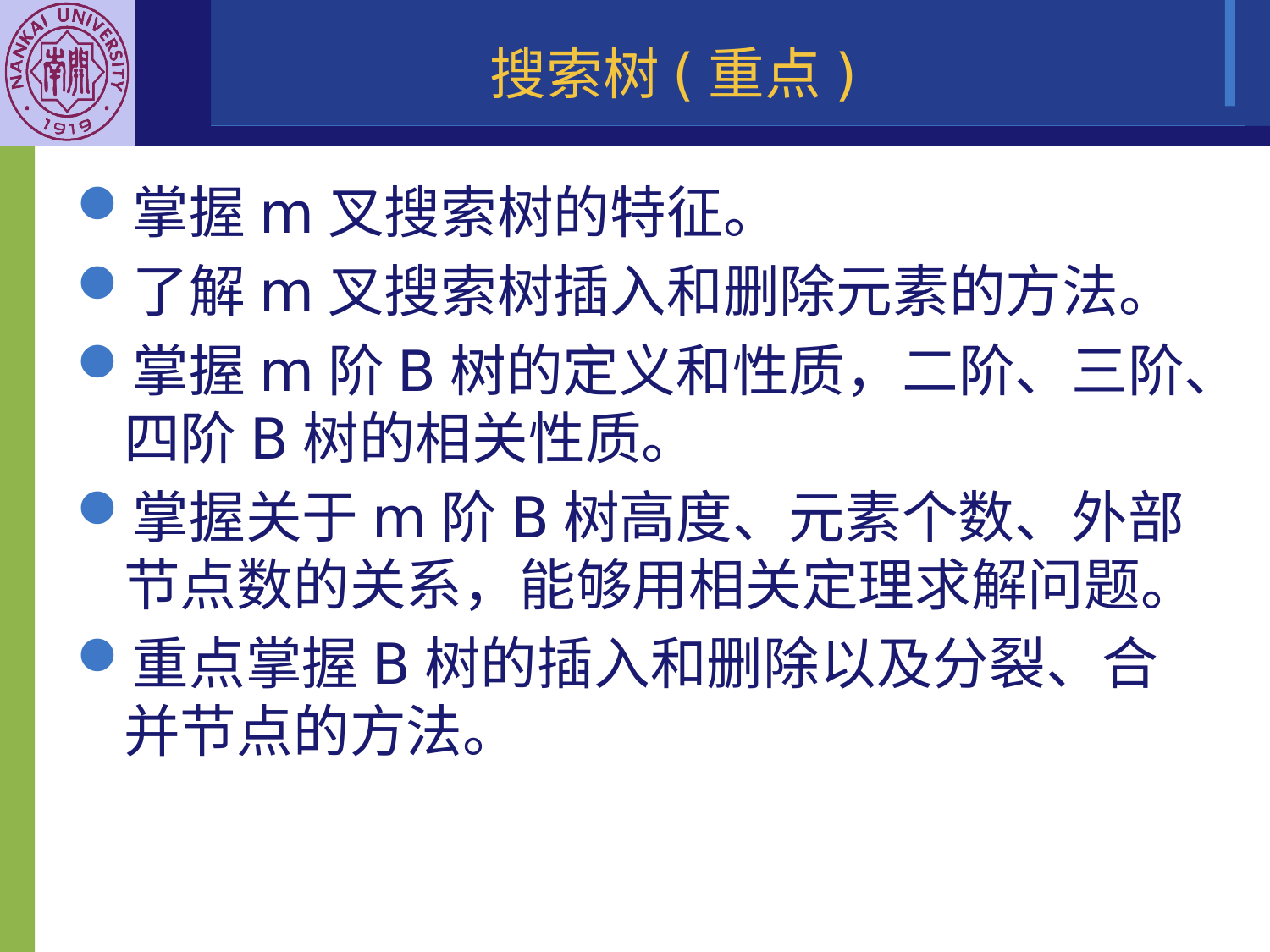

# 搜索树(重点)
掌握m叉搜索树的特征。
了解m叉搜索树插入和删除元素的方法。
掌握m阶B树的定义和性质，二阶、三阶、四阶B树的相关性质。
掌握关于m阶B树高度、元素个数、外部节点数的关系，能够用相关定理求解问题。
重点掌握B树的插入和删除以及分裂、合并节点的方法。